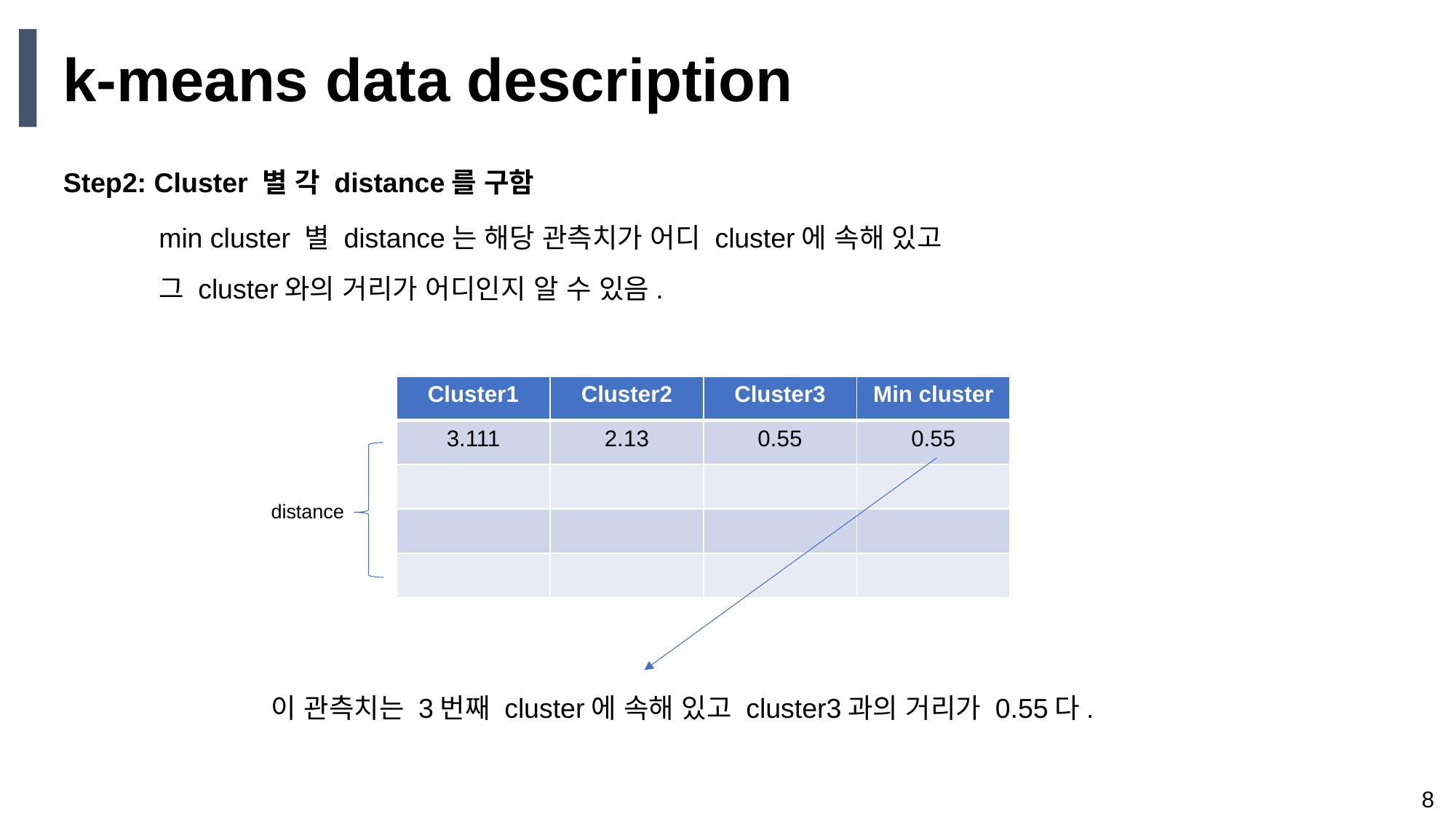

k-means data description
Step2: Cluster 별 각 distance를 구함
min cluster 별 distance는 해당 관측치가 어디 cluster에 속해 있고

그 cluster와의 거리가 어디인지 알 수 있음.
| Cluster1 | Cluster2 | Cluster3 | Min cluster |
| --- | --- | --- | --- |
| 3.111 | 2.13 | 0.55 | 0.55 |
|  |  |  |  |
|  |  |  |  |
|  |  |  |  |

distance
이 관측치는 3번째 cluster에 속해 있고 cluster3과의 거리가 0.55다.
8